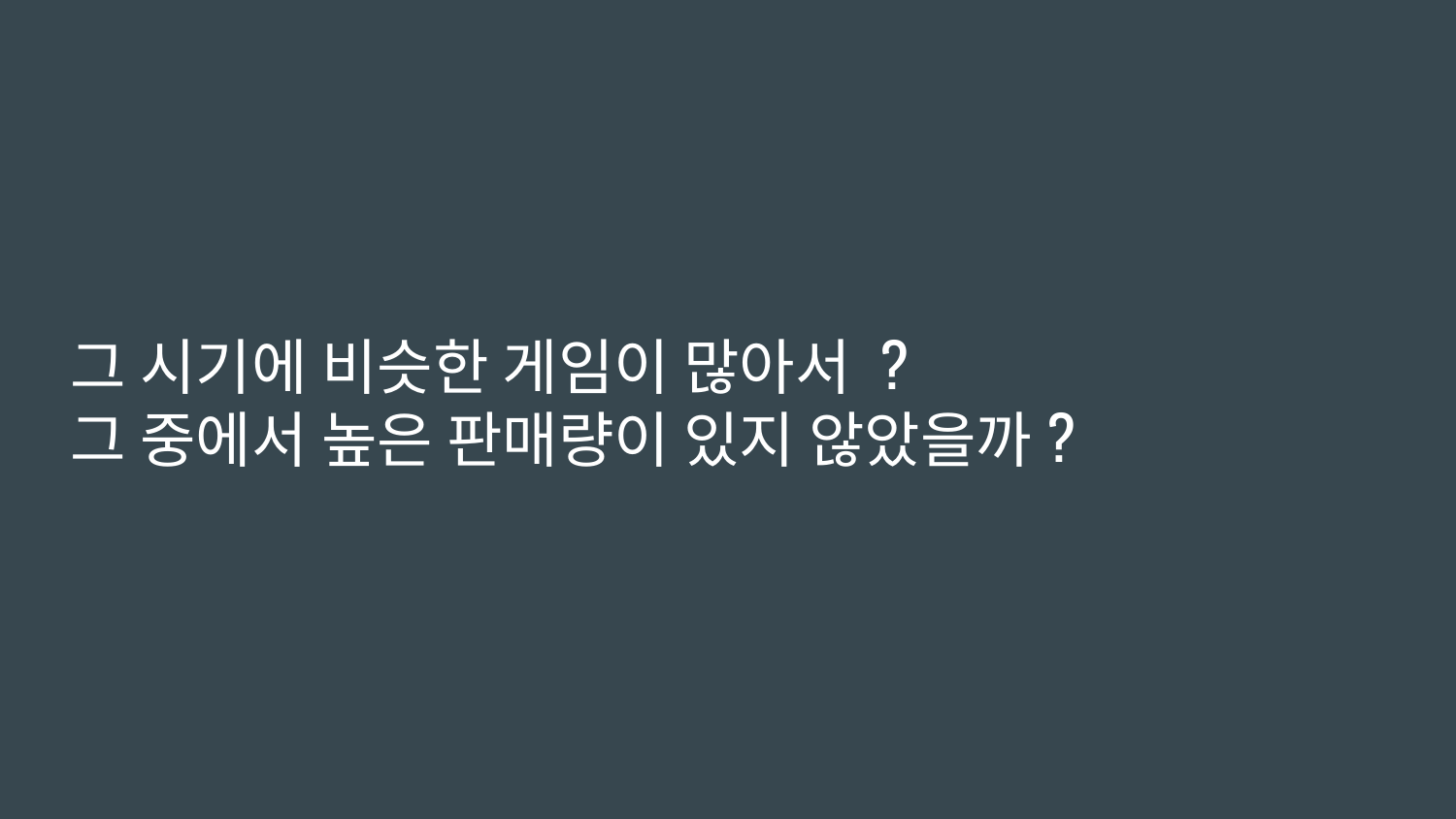

# 그 시기에 비슷한 게임이 많아서 ?
그 중에서 높은 판매량이 있지 않았을까?